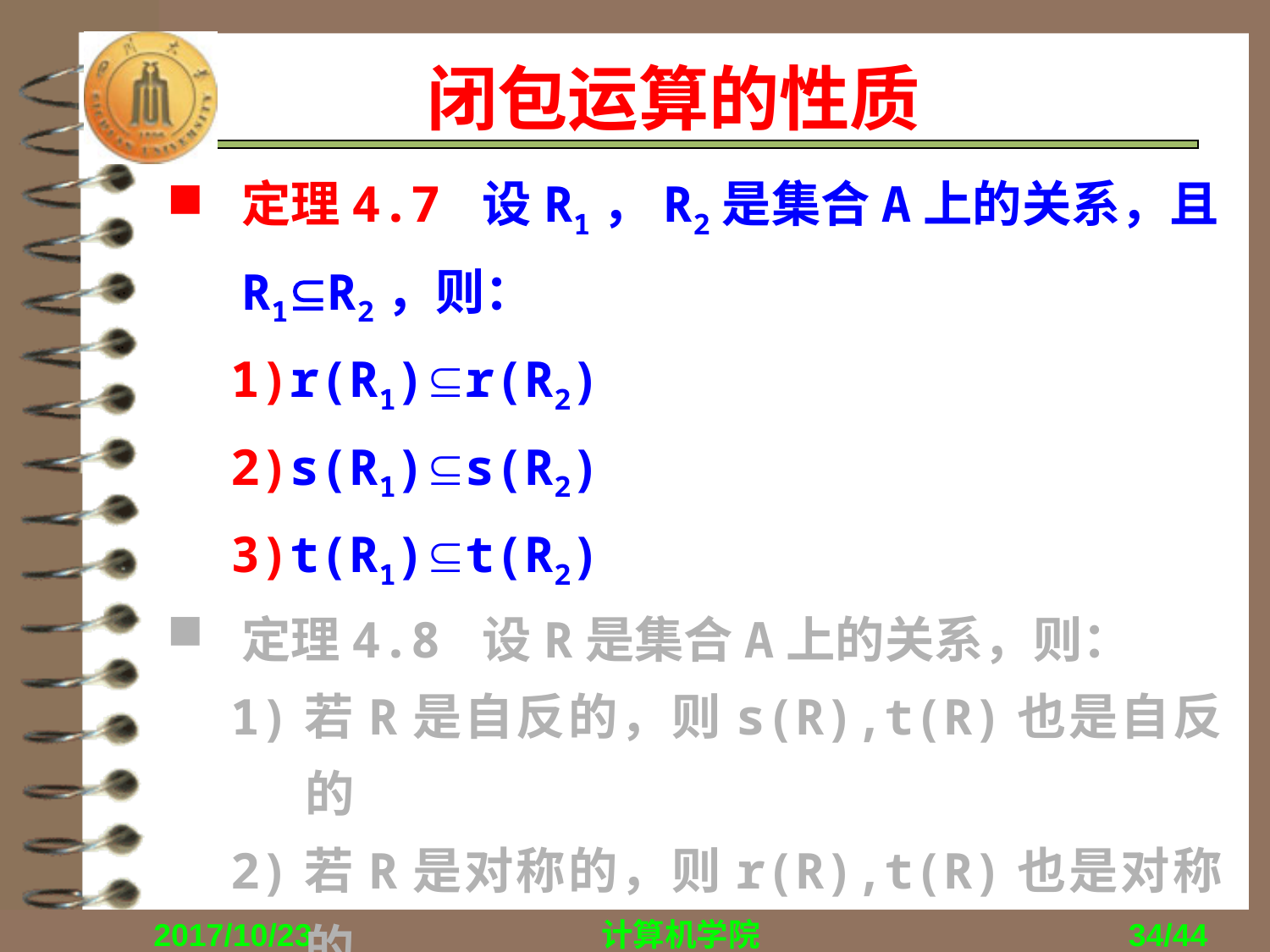

闭包运算的性质
定理4.7 设R1，R2是集合A上的关系，且R1⊆R2，则：
1)r(R1)⊆r(R2)
2)s(R1)⊆s(R2)
3)t(R1)⊆t(R2)
定理4.8 设R是集合A上的关系，则：
1)若R是自反的，则s(R),t(R)也是自反的
2)若R是对称的，则r(R),t(R)也是对称的
3)若R是传递的，则r(R)也是传递的
2017/10/23
计算机学院
34/44